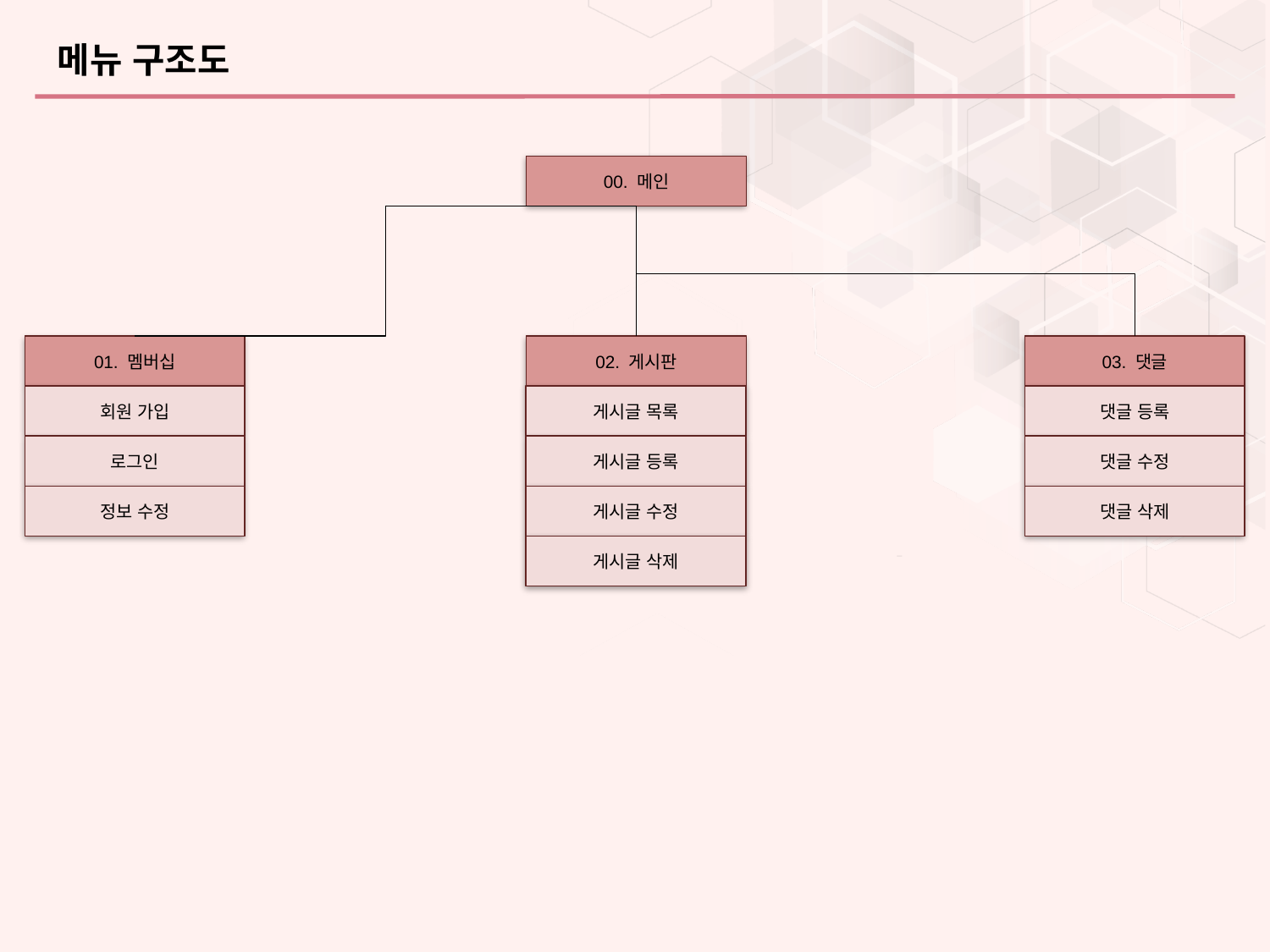

메뉴 구조도

00. 메인
02. 게시판
03. 댓글
01. 멤버십
회원 가입
게시글 목록
댓글 등록
로그인
게시글 등록
댓글 수정
정보 수정
게시글 수정
댓글 삭제
게시글 삭제